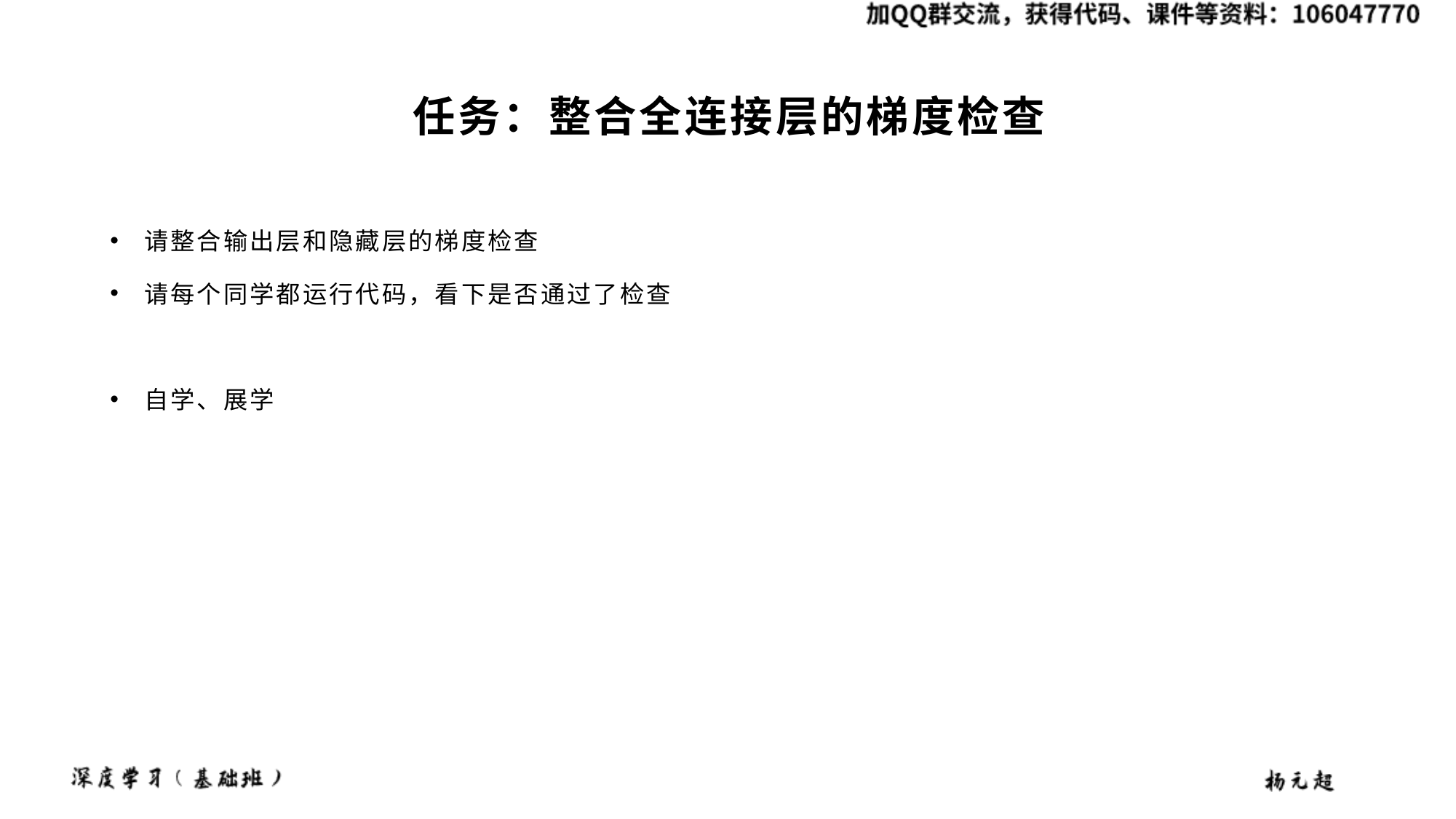

# 任务：整合全连接层的梯度检查

请整合输出层和隐藏层的梯度检查
请每个同学都运行代码，看下是否通过了检查

自学、展学